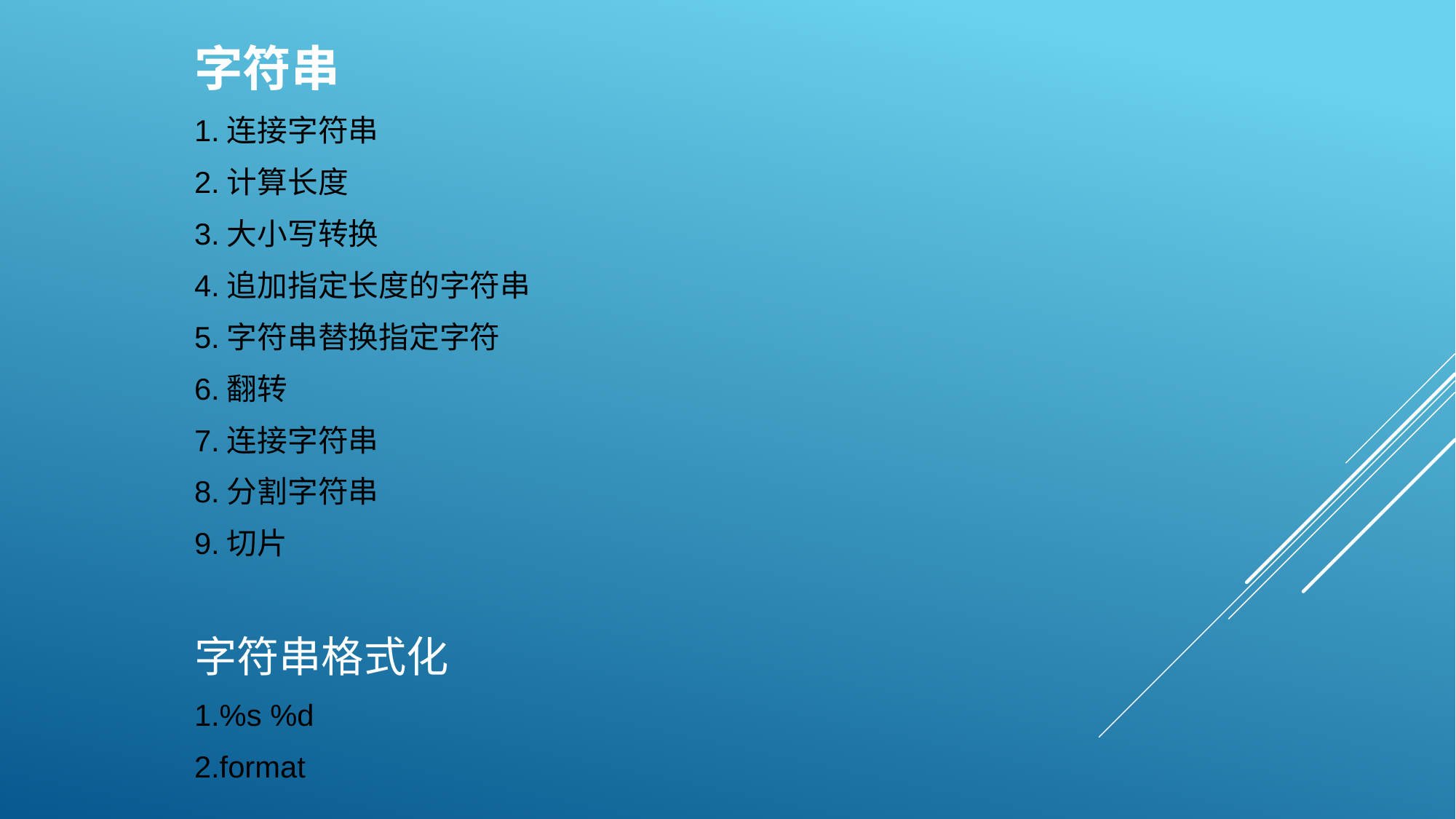

字符串
1.连接字符串
2.计算长度
3.大小写转换
4.追加指定长度的字符串
5.字符串替换指定字符
6.翻转
7.连接字符串
8.分割字符串
9.切片

字符串格式化
1.%s %d
2.format